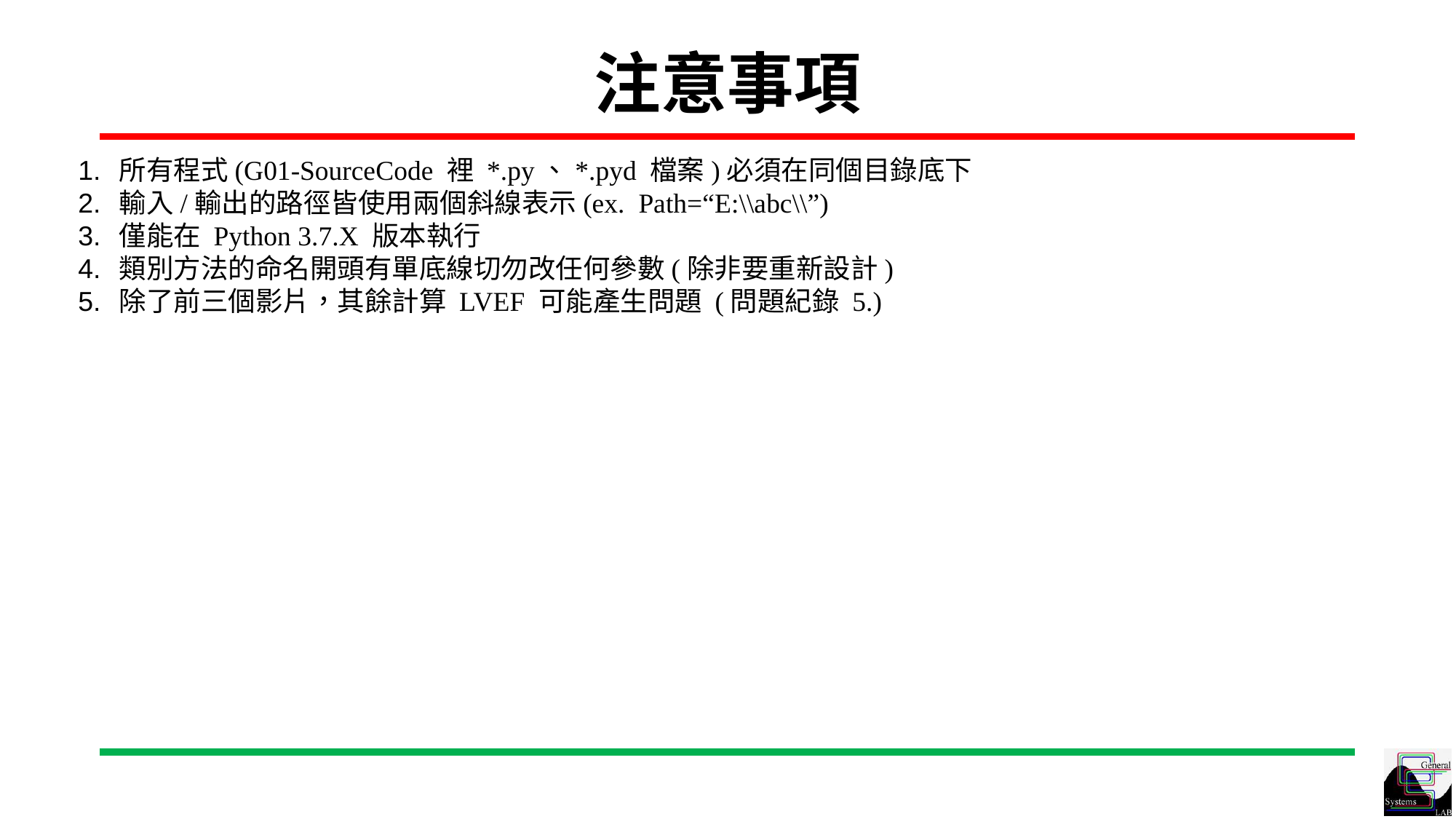

# 注意事項
所有程式(G01-SourceCode 裡 *.py、*.pyd 檔案)必須在同個目錄底下
輸入/輸出的路徑皆使用兩個斜線表示(ex.  Path=“E:\\abc\\”)
僅能在 Python 3.7.X 版本執行
類別方法的命名開頭有單底線切勿改任何參數(除非要重新設計)
除了前三個影片，其餘計算 LVEF 可能產生問題 (問題紀錄 5.)